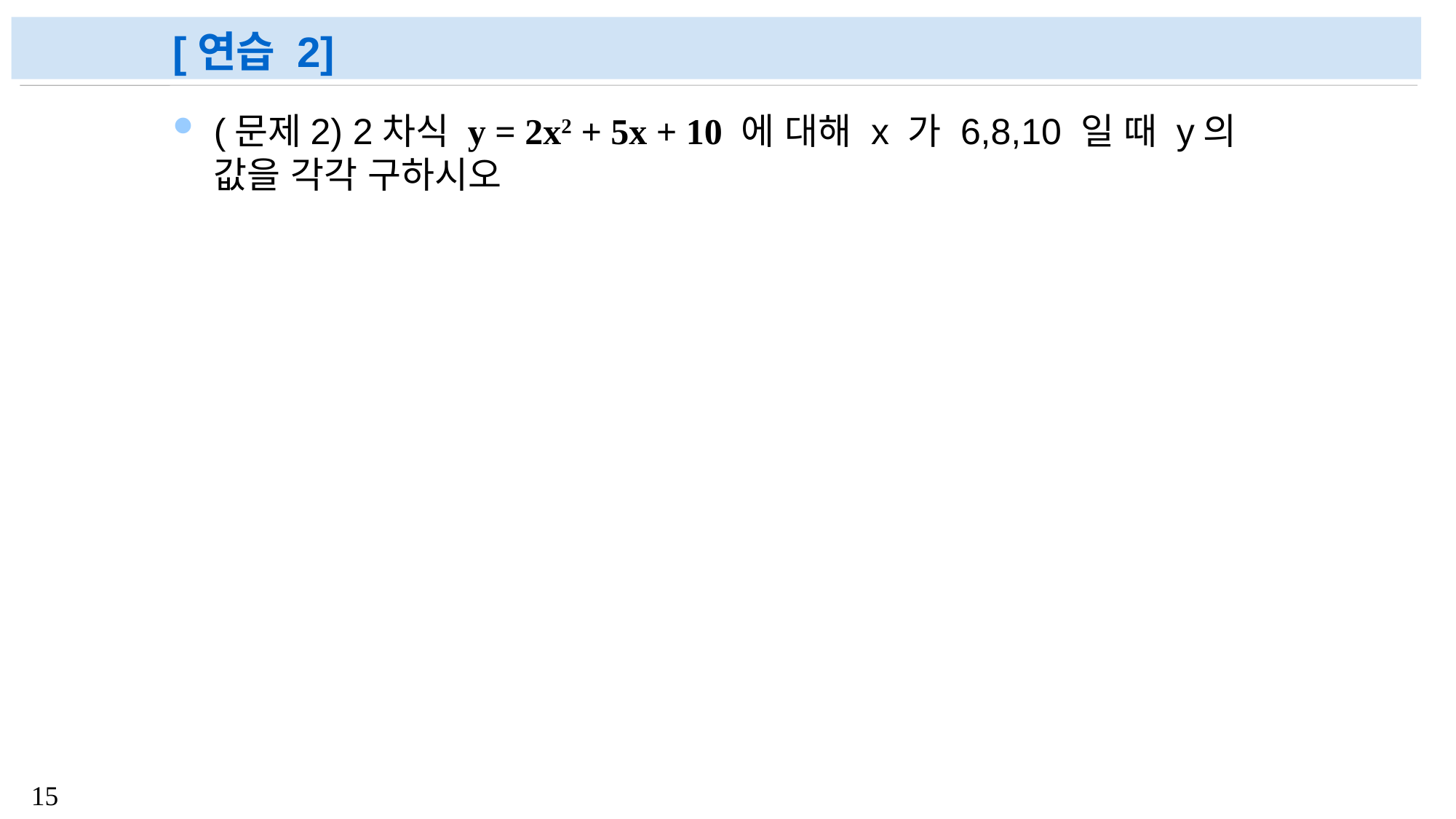

# [연습 2]
(문제2) 2차식 y = 2x2 + 5x + 10 에 대해 x 가 6,8,10 일 때 y의 값을 각각 구하시오